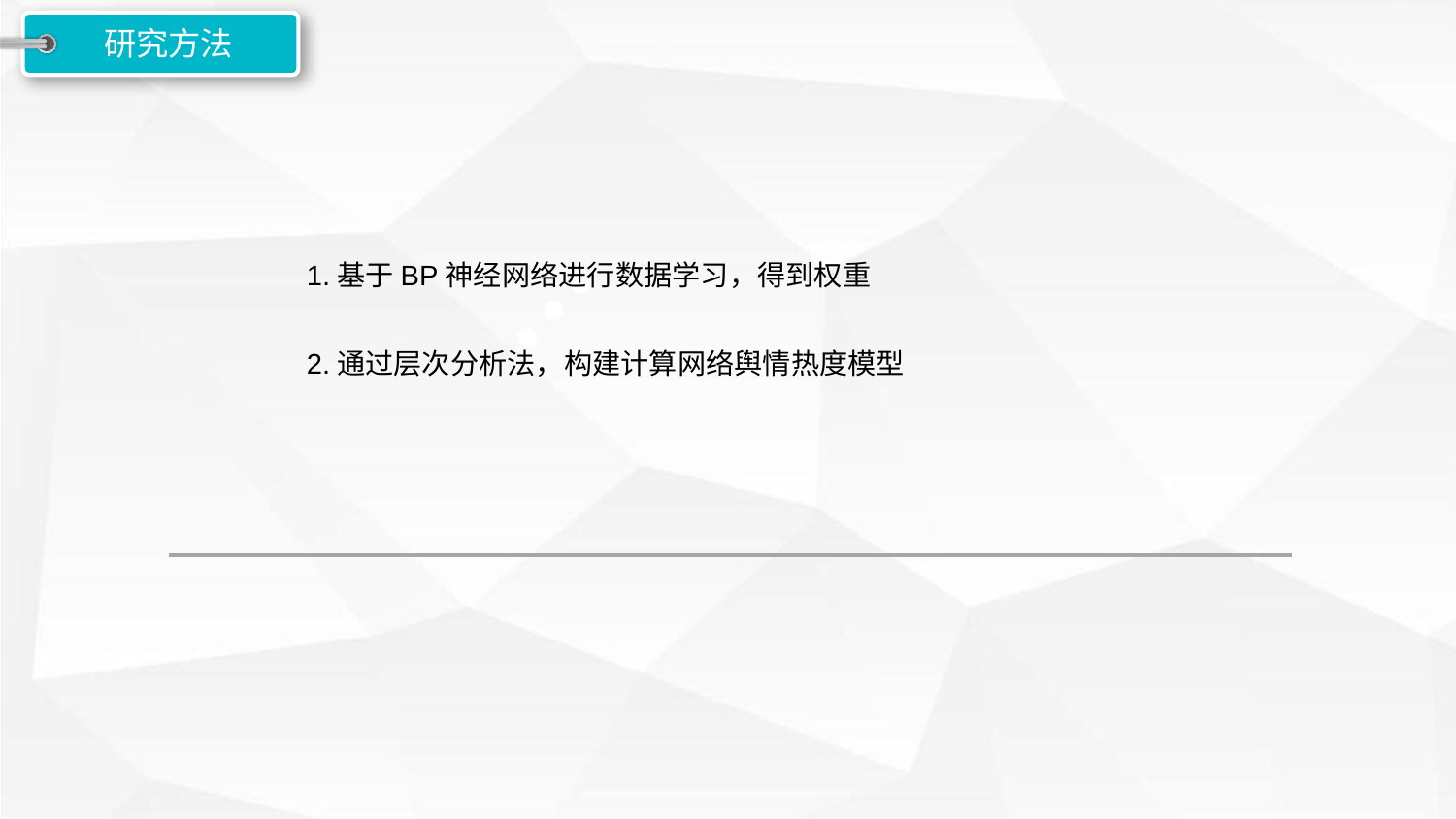

研究方法

1.基于BP神经网络进行数据学习，得到权重

2.通过层次分析法，构建计算网络舆情热度模型